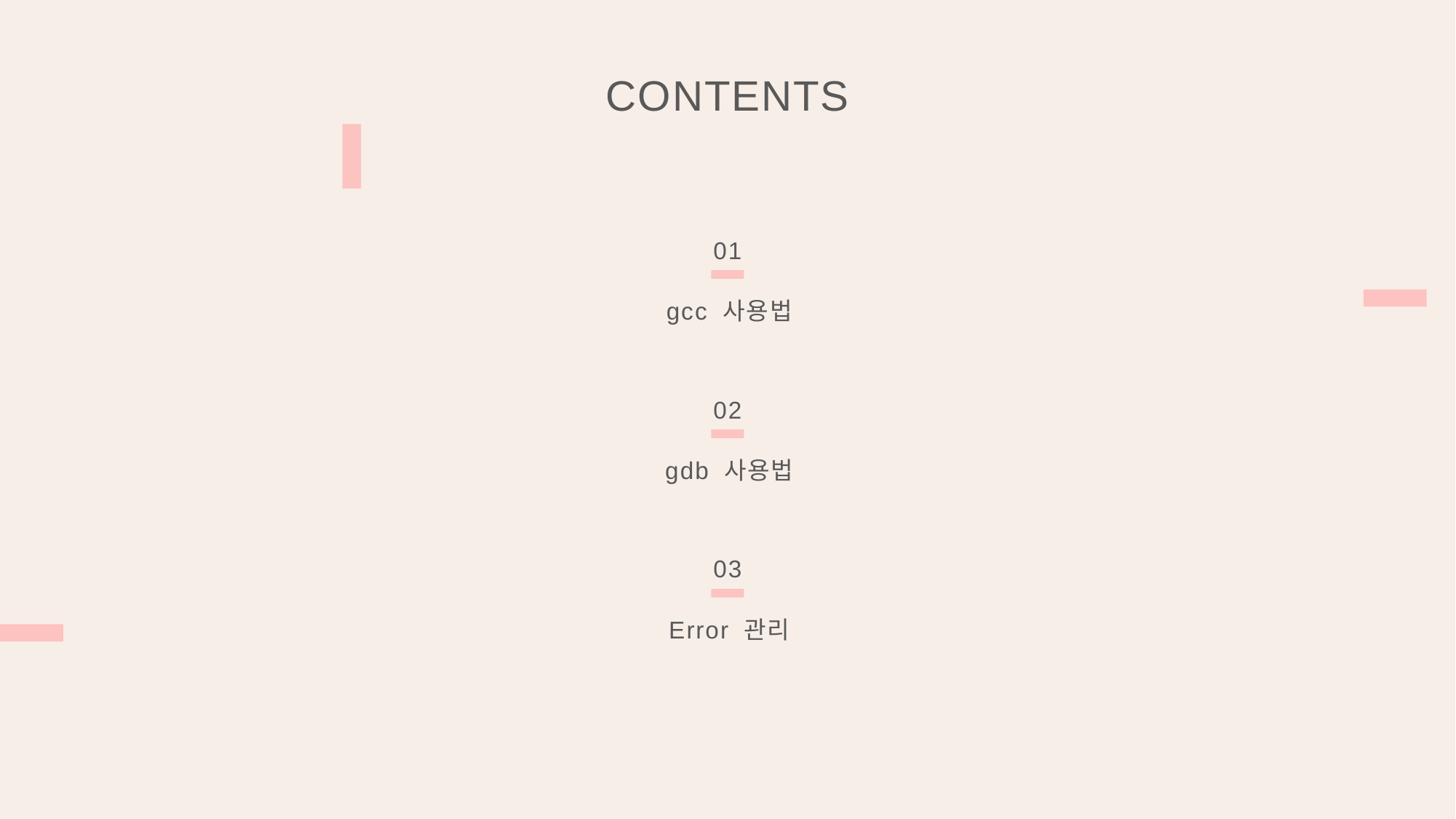

CONTENTS

01

gcc 사용법
02

gdb 사용법
03

Error 관리